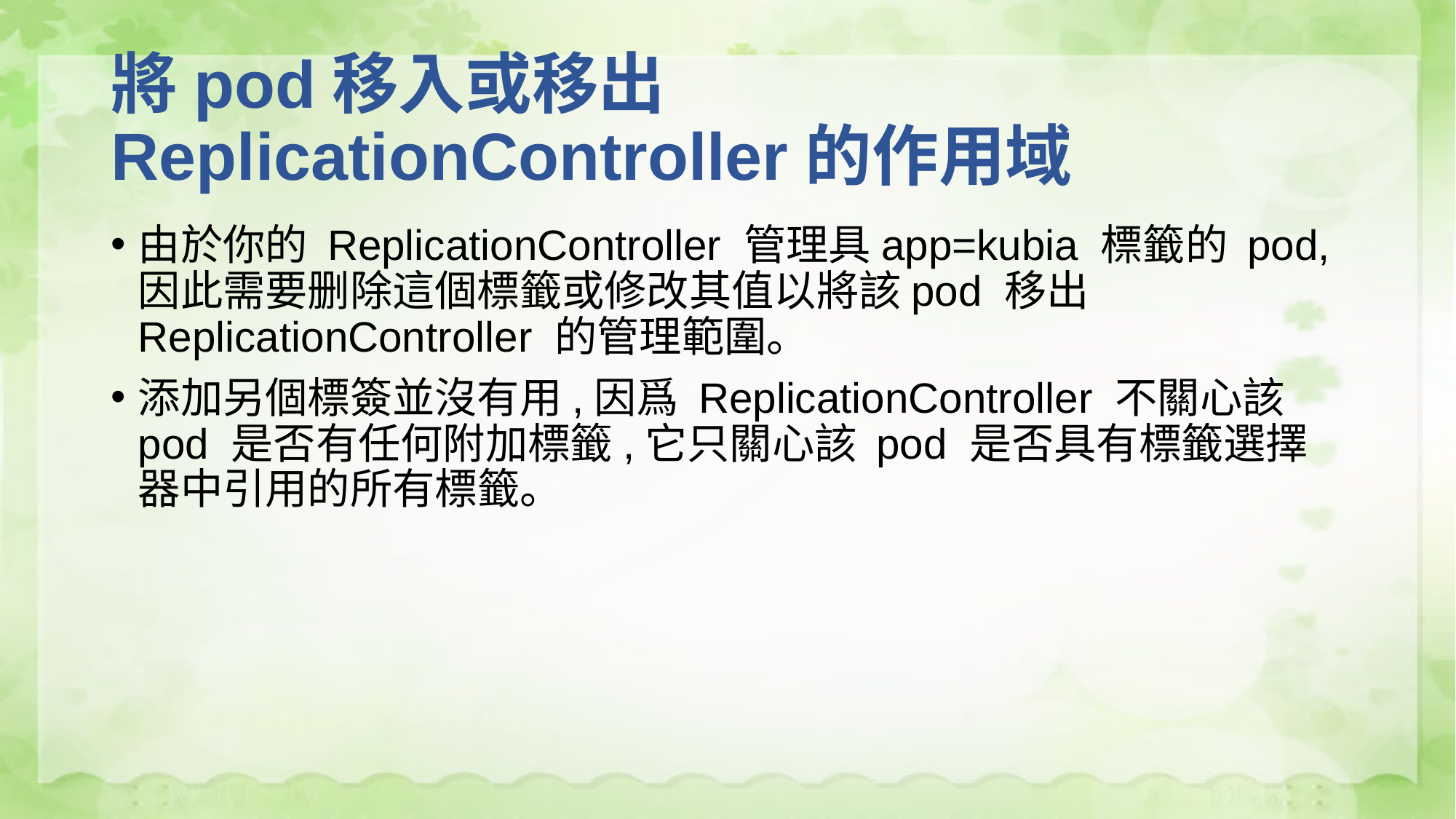

# 將pod移入或移出ReplicationController的作用域
由於你的 ReplicationController 管理具app=kubia 標籤的 pod,因此需要删除這個標籤或修改其值以將該pod 移出 ReplicationController 的管理範圍。
添加另個標簽並沒有用,因爲 ReplicationController 不關心該 pod 是否有任何附加標籤,它只關心該 pod 是否具有標籤選擇器中引用的所有標籤。